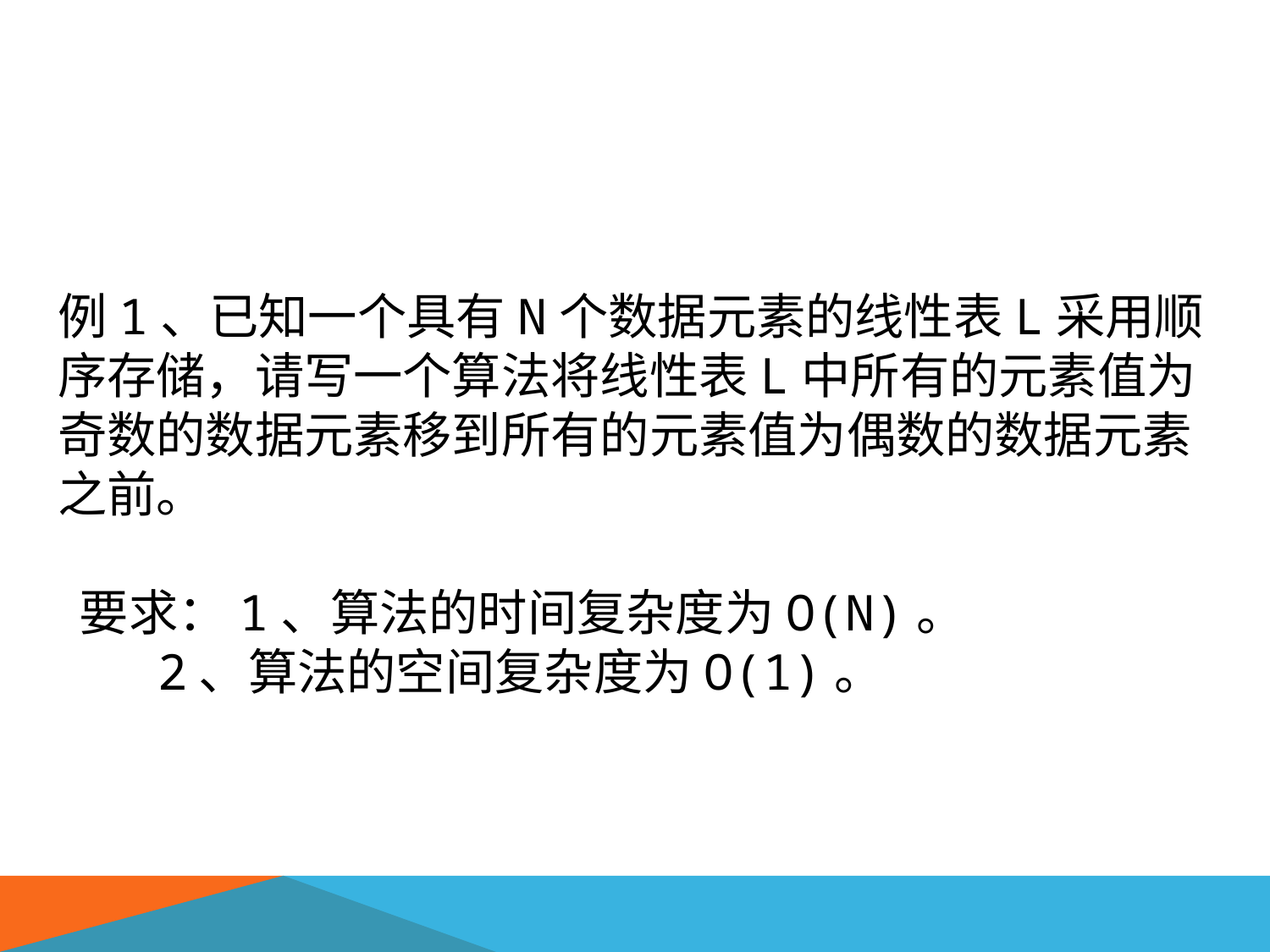

# 例1、已知一个具有n个数据元素的线性表L采用顺序存储，请写一个算法将线性表L中所有的元素值为奇数的数据元素移到所有的元素值为偶数的数据元素之前。 要求：1、算法的时间复杂度为O(n)。 2、算法的空间复杂度为O(1)。